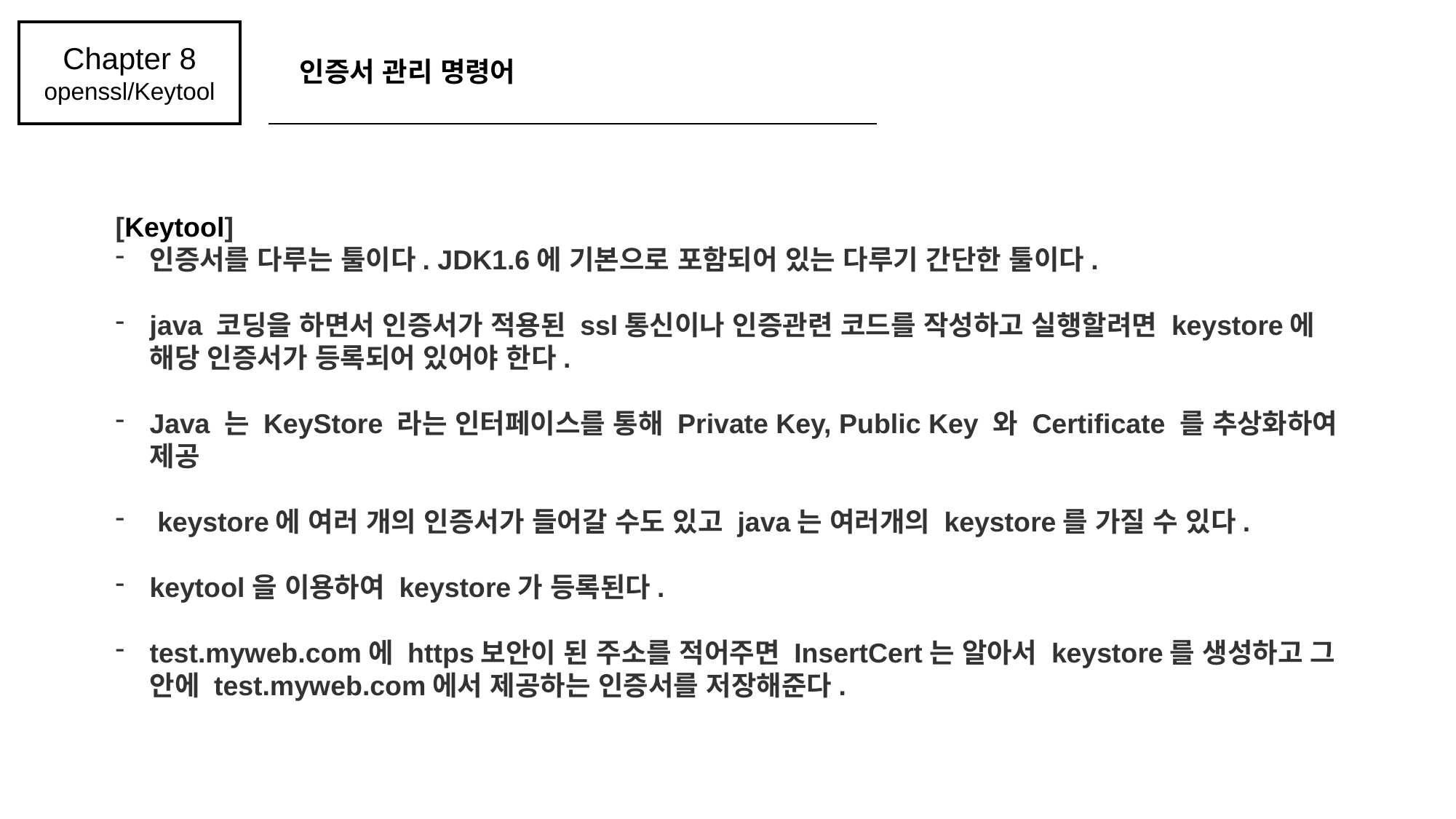

Chapter 8
openssl/Keytool
인증서 관리 명령어
[Keytool]
인증서를 다루는 툴이다. JDK1.6에 기본으로 포함되어 있는 다루기 간단한 툴이다.

java 코딩을 하면서 인증서가 적용된 ssl통신이나 인증관련 코드를 작성하고 실행할려면 keystore에 해당 인증서가 등록되어 있어야 한다.

Java 는 KeyStore 라는 인터페이스를 통해 Private Key, Public Key 와 Certificate 를 추상화하여 제공

 keystore에 여러 개의 인증서가 들어갈 수도 있고 java는 여러개의 keystore를 가질 수 있다.

keytool을 이용하여 keystore가 등록된다.

test.myweb.com에 https보안이 된 주소를 적어주면 InsertCert는 알아서 keystore를 생성하고 그 안에 test.myweb.com에서 제공하는 인증서를 저장해준다.